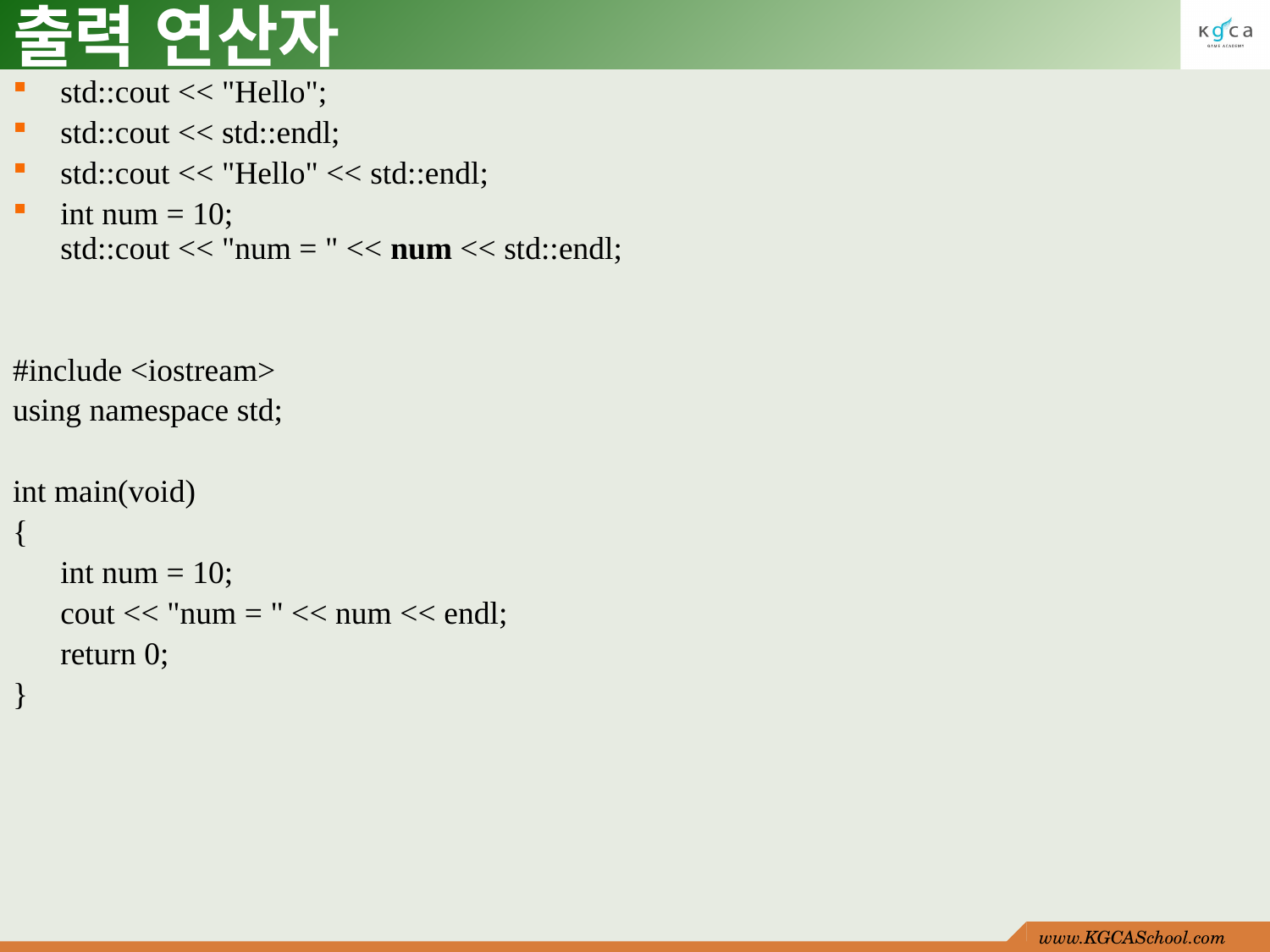

# 출력 연산자
std::cout << "Hello";
std::cout << std::endl;
std::cout << "Hello" << std::endl;
int num = 10;
std::cout << "num = " << num << std::endl;

#include <iostream>
using namespace std;

int main(void)
{
	int num = 10;
	cout << "num = " << num << endl;
	return 0;
}